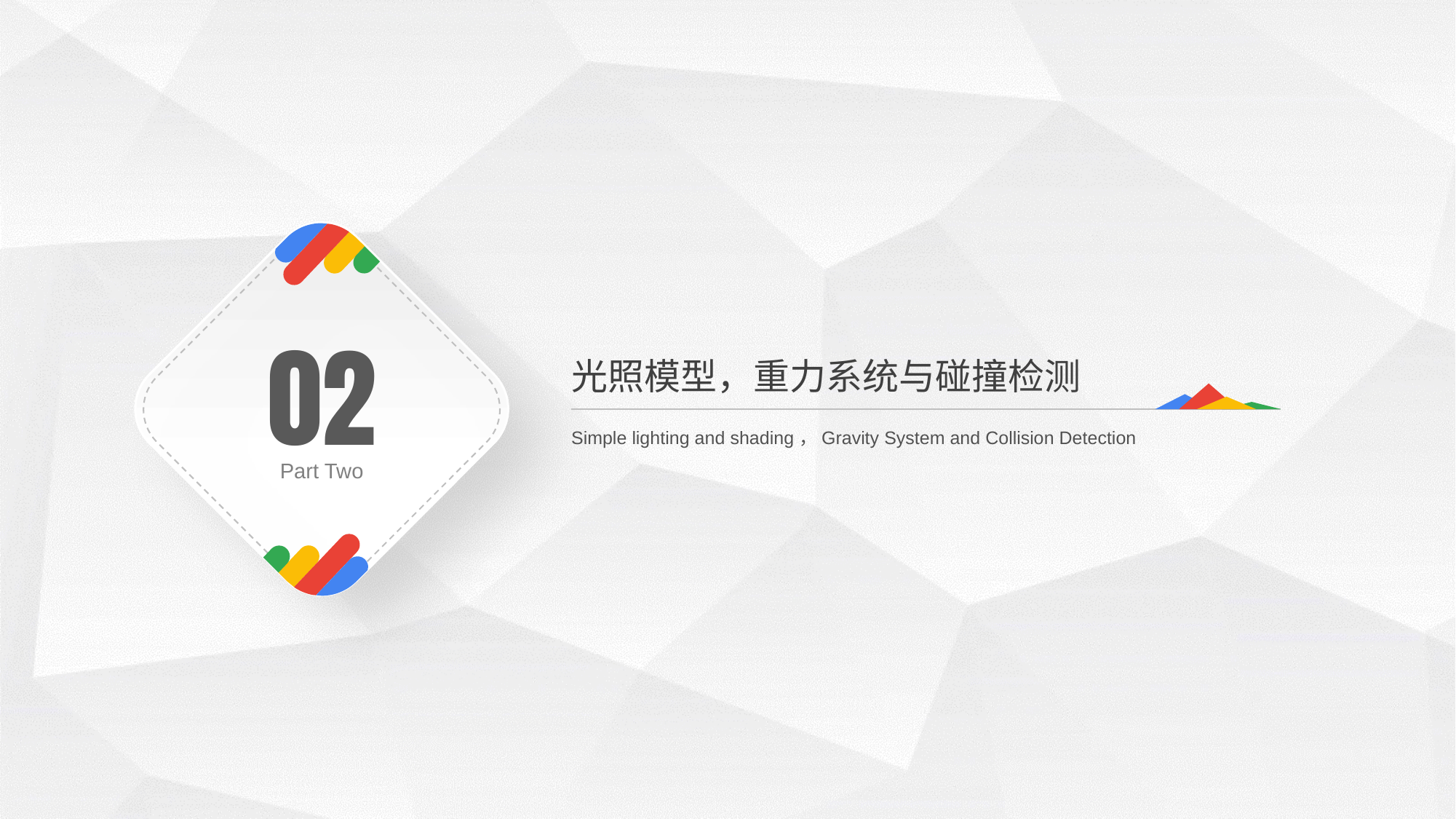

02
光照模型，重力系统与碰撞检测

Simple lighting and shading，Gravity System and Collision Detection
Part Two